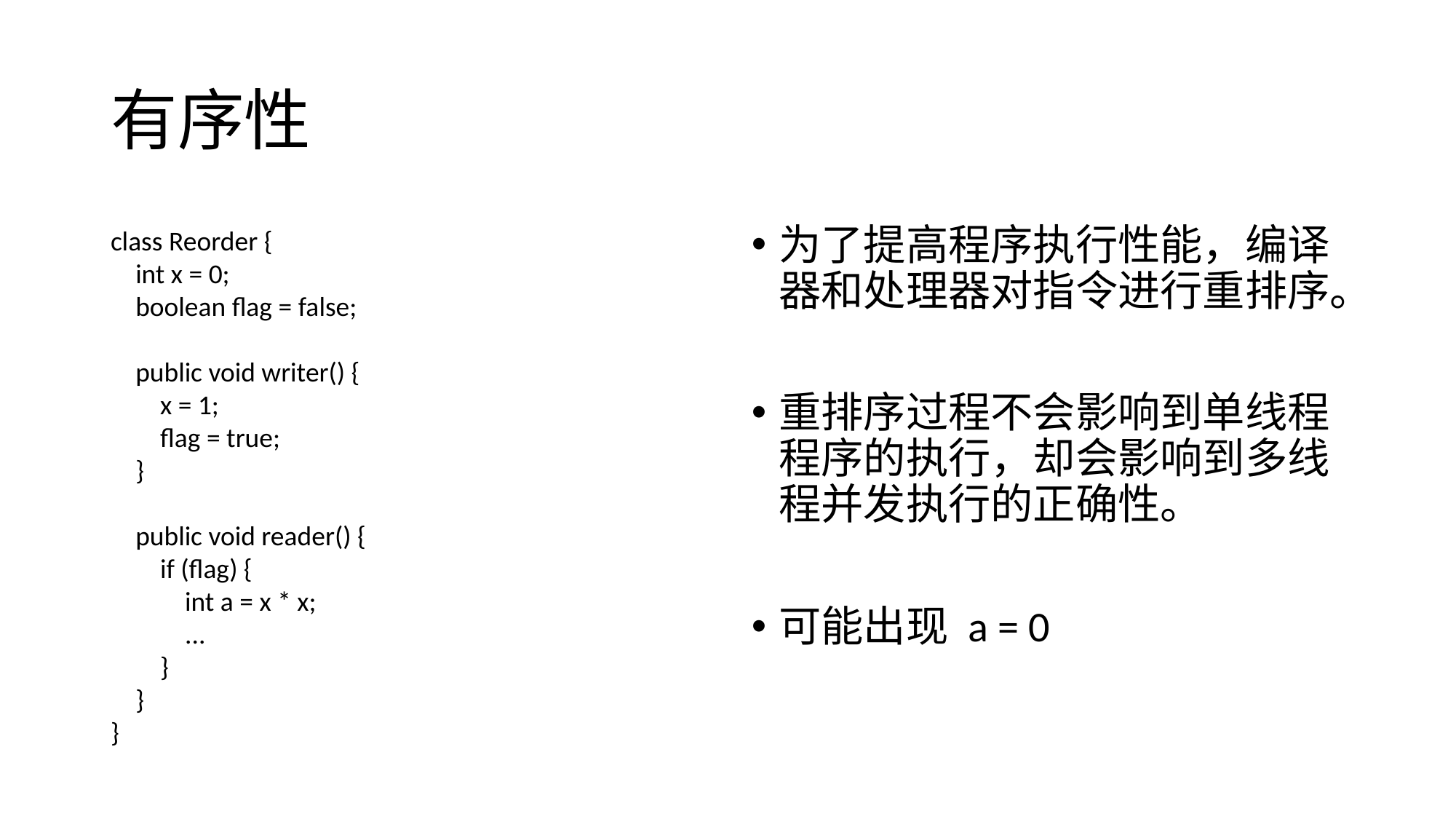

# 有序性
class Reorder {
    int x = 0;
    boolean flag = false;

    public void writer() {
        x = 1;
        flag = true;
    }

    public void reader() {
        if (flag) {
            int a = x * x;
            ...
        }
    }
}
为了提高程序执行性能，编译器和处理器对指令进行重排序。

重排序过程不会影响到单线程程序的执行，却会影响到多线程并发执行的正确性。

可能出现 a = 0